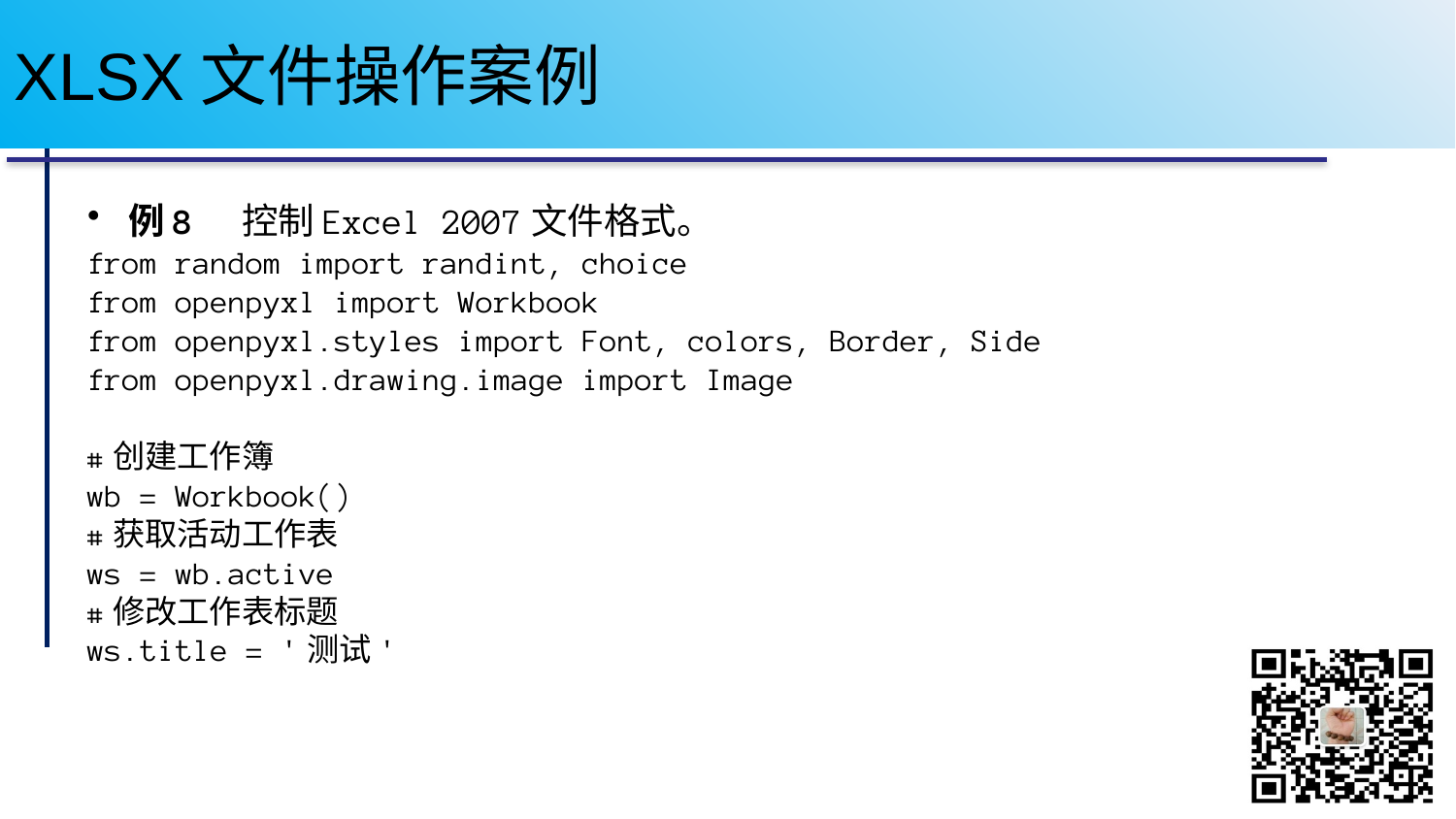

# XLSX文件操作案例
例8  控制Excel 2007文件格式。
from random import randint, choice
from openpyxl import Workbook
from openpyxl.styles import Font, colors, Border, Side
from openpyxl.drawing.image import Image

#创建工作簿
wb = Workbook()
#获取活动工作表
ws = wb.active
#修改工作表标题
ws.title = '测试'